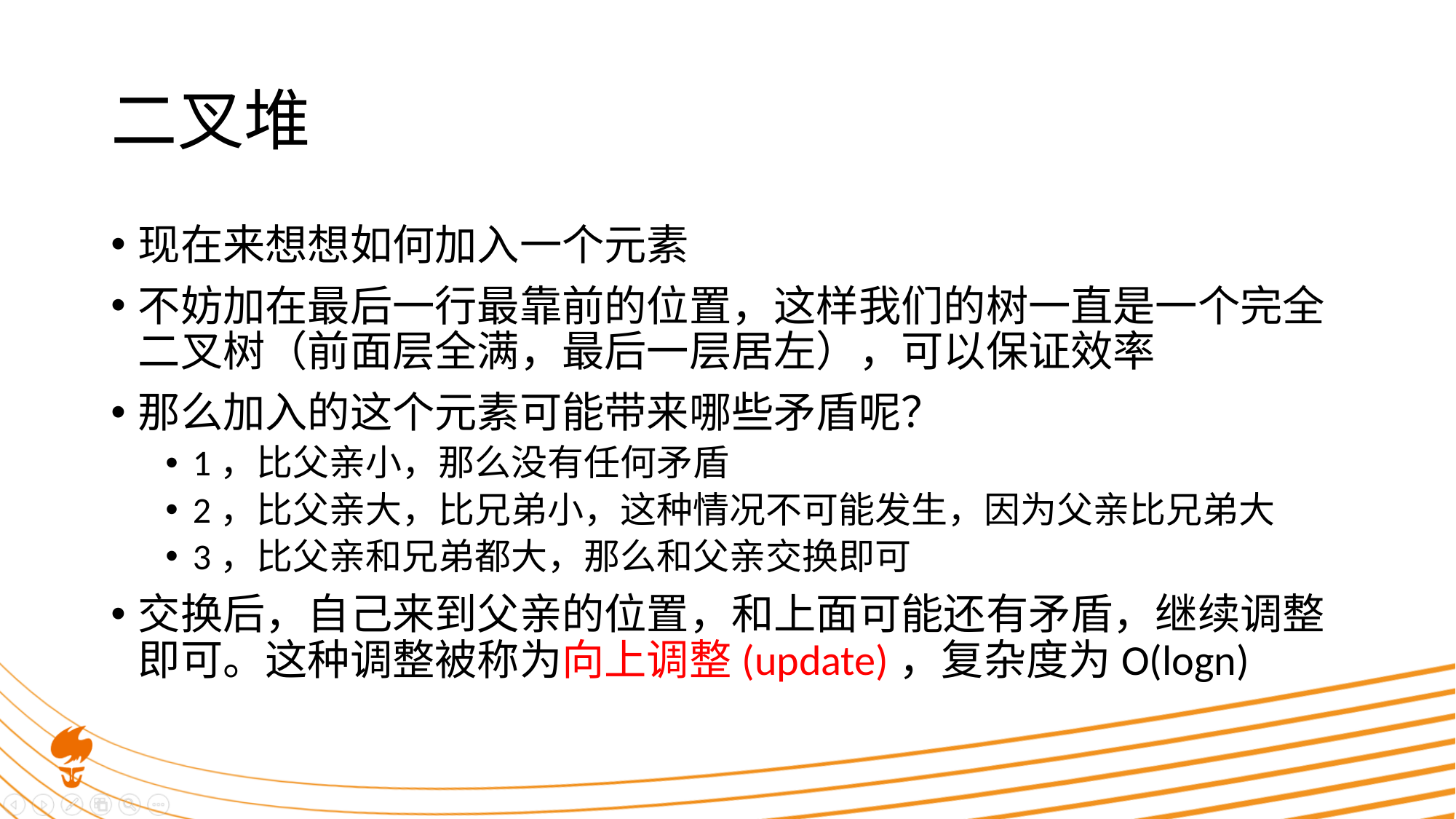

# 二叉堆
现在来想想如何加入一个元素
不妨加在最后一行最靠前的位置，这样我们的树一直是一个完全二叉树（前面层全满，最后一层居左），可以保证效率
那么加入的这个元素可能带来哪些矛盾呢？
1，比父亲小，那么没有任何矛盾
2，比父亲大，比兄弟小，这种情况不可能发生，因为父亲比兄弟大
3，比父亲和兄弟都大，那么和父亲交换即可
交换后，自己来到父亲的位置，和上面可能还有矛盾，继续调整即可。这种调整被称为向上调整(update)，复杂度为O(logn)